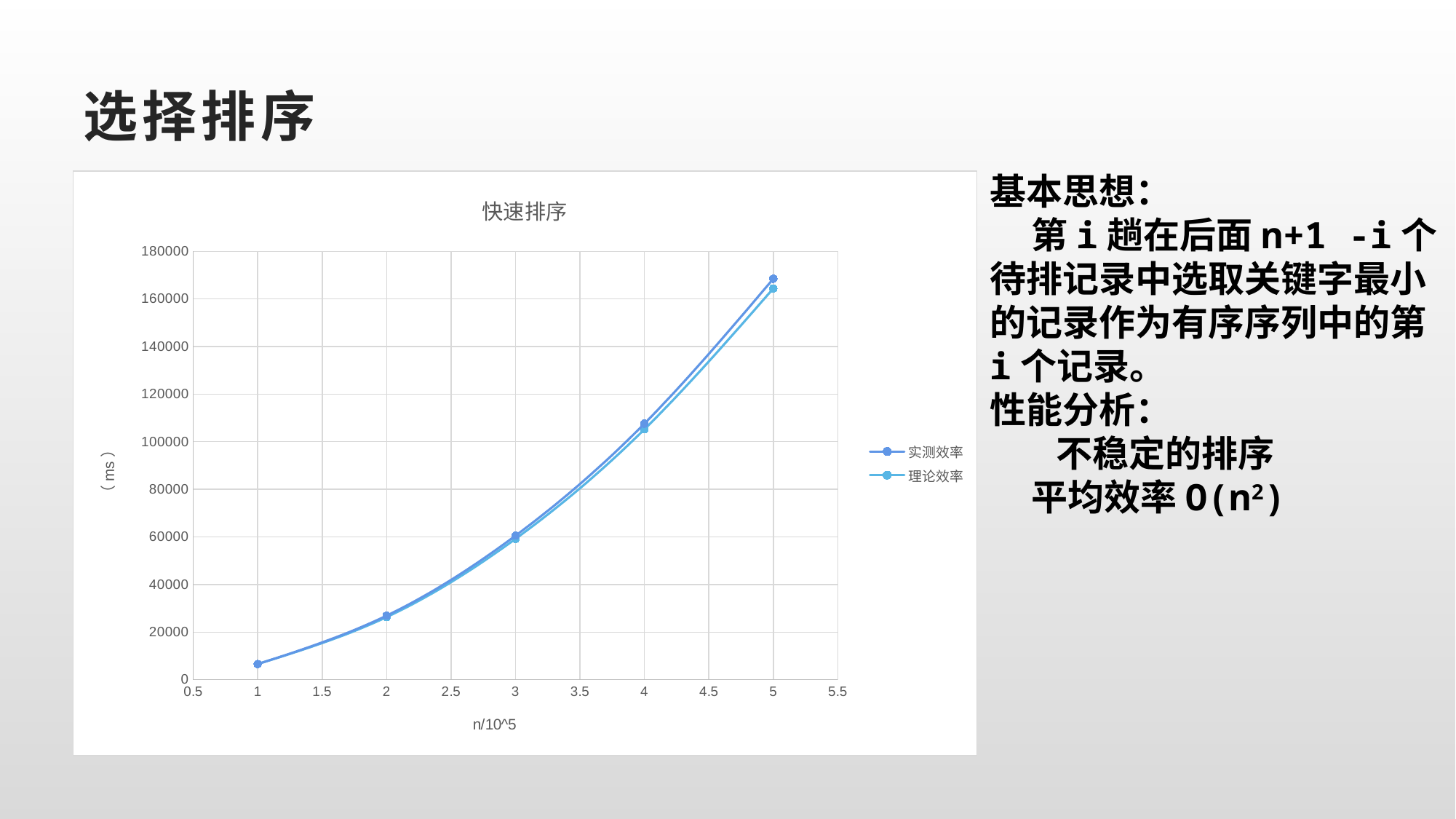

# 选择排序
基本思想：
    第i趟在后面n+1 -i个待排记录中选取关键字最小的记录作为有序序列中的第i个记录。
性能分析：
       不稳定的排序
    平均效率O(n2)

### Chart: 快速排序

| Category | 实测效率 | 理论效率 |
|---|---|---|